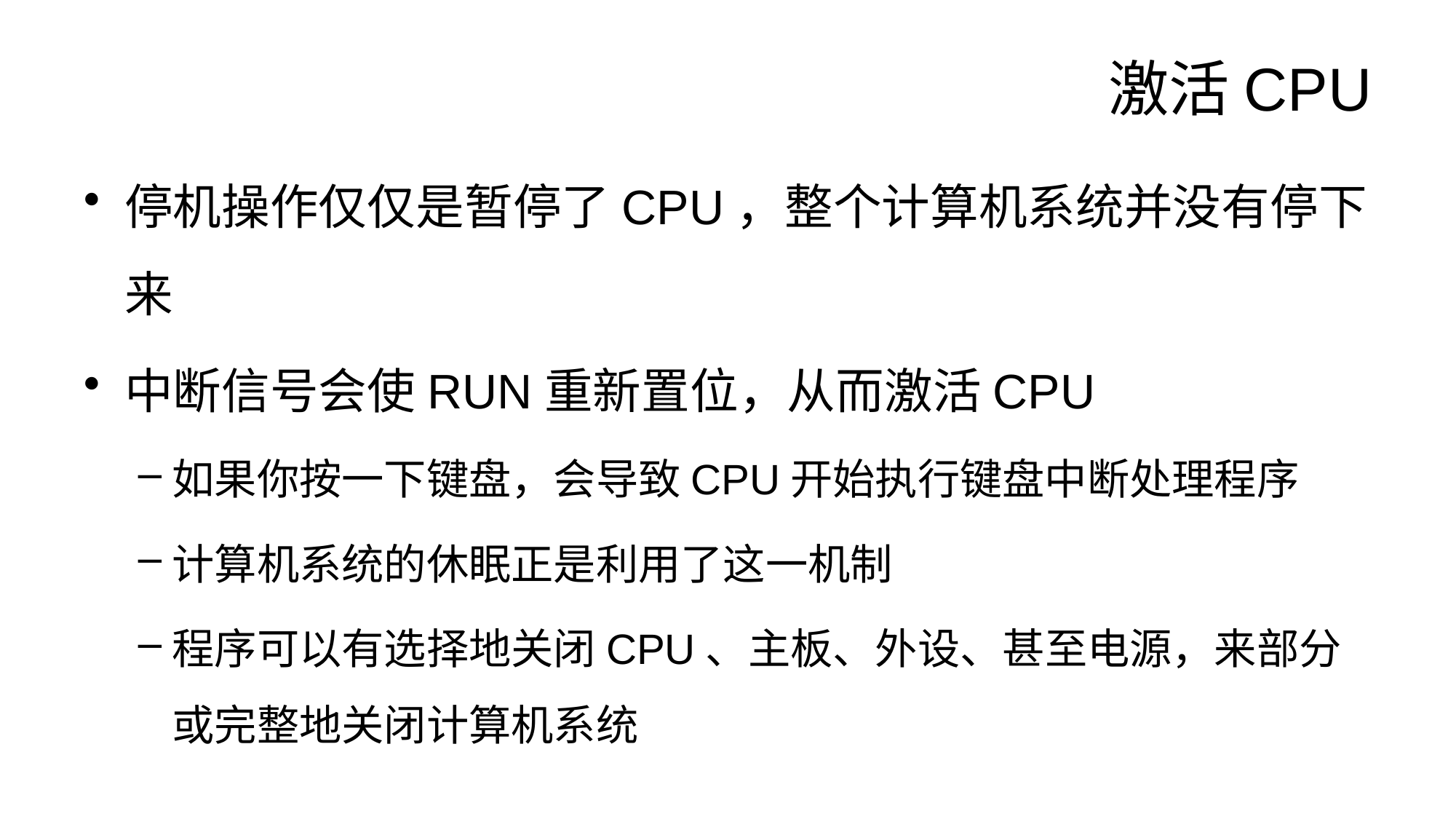

# 激活CPU
停机操作仅仅是暂停了CPU，整个计算机系统并没有停下来
中断信号会使RUN重新置位，从而激活CPU
如果你按一下键盘，会导致CPU开始执行键盘中断处理程序
计算机系统的休眠正是利用了这一机制
程序可以有选择地关闭CPU、主板、外设、甚至电源，来部分或完整地关闭计算机系统